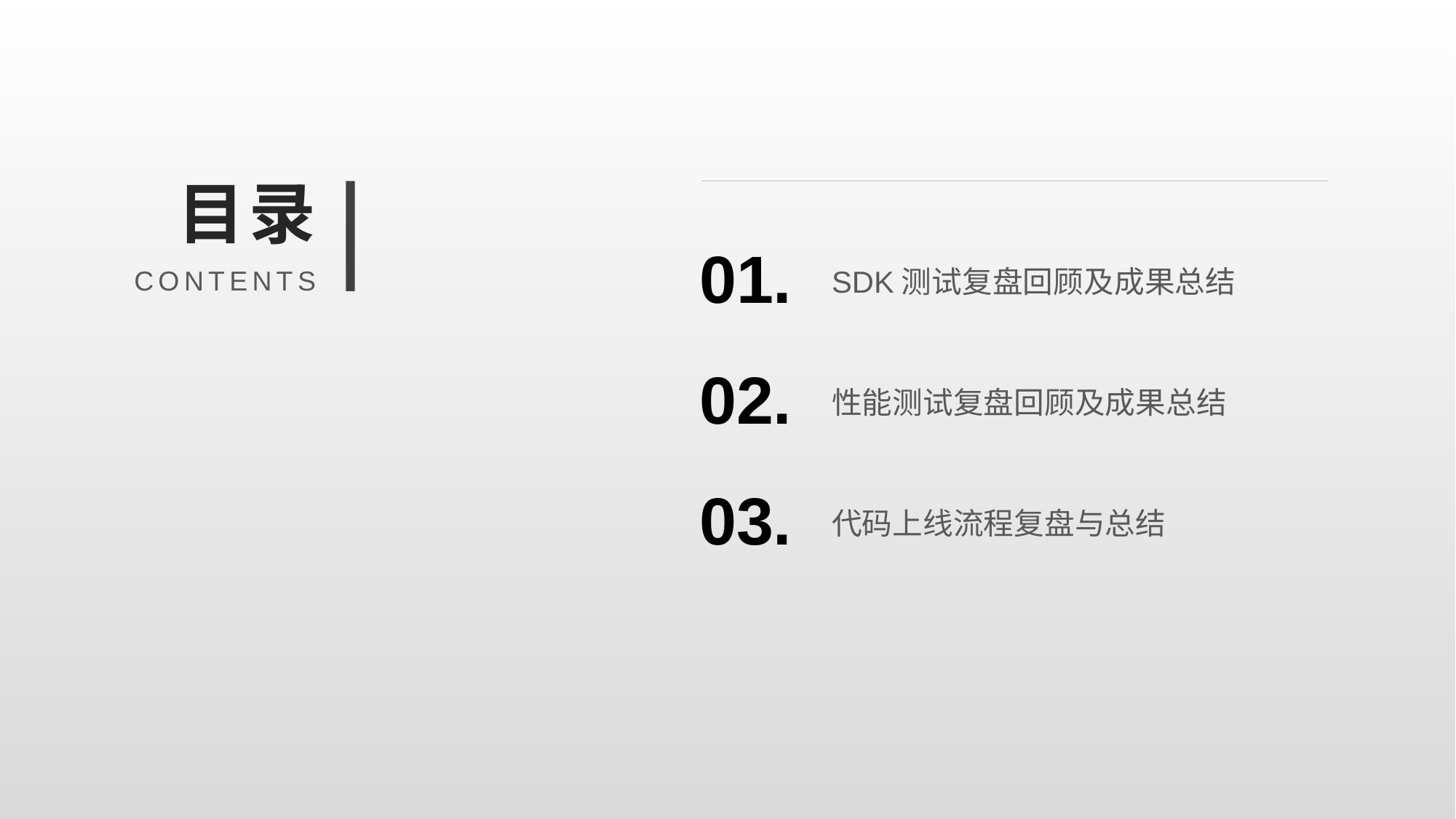

目录

01.
SDK测试复盘回顾及成果总结
CONTENTS
02.
性能测试复盘回顾及成果总结
03.
代码上线流程复盘与总结